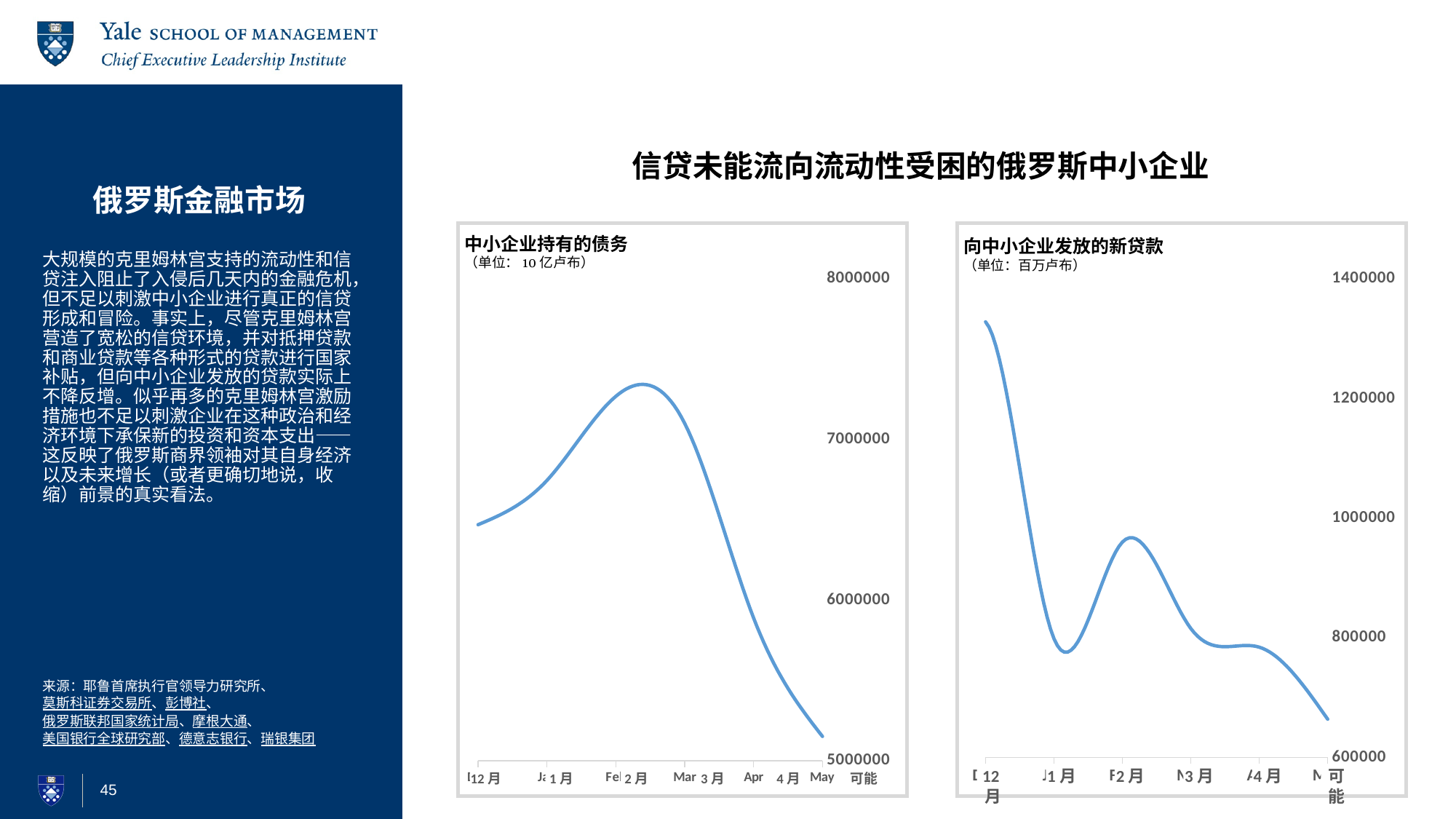

# 俄罗斯金融市场
信贷未能流向流动性受困的俄罗斯中小企业

中小企业持有的债务
（单位：10亿卢布）

向中小企业发放的新贷款
（单位：百万卢布）

大规模的克里姆林宫支持的流动性和信贷注入阻止了入侵后几天内的金融危机，但不足以刺激中小企业进行真正的信贷形成和冒险。事实上，尽管克里姆林宫营造了宽松的信贷环境，并对抵押贷款和商业贷款等各种形式的贷款进行国家补贴，但向中小企业发放的贷款实际上不降反增。似乎再多的克里姆林宫激励措施也不足以刺激企业在这种政治和经济环境下承保新的投资和资本支出——这反映了俄罗斯商界领袖对其自身经济以及未来增长（或者更确切地说，收缩）前景的真实看法。

### Chart

| Category |  |
|---|---|
| 44712 | 5151916.0 |
| 44681 | 5890418.0 |
| 44651 | 7101964.0 |
| 44620 | 7269890.0 |
| 44592 | 6746260.0 |
| 44561 | 6470302.0 |

### Chart

| Category |  |
|---|---|
| 44712 | 663850.0 |
| 44681 | 784373.0 |
| 44651 | 815581.0 |
| 44620 | 960168.0 |
| 44592 | 798524.0 |
| 44561 | 1328458.0 |
| 44530 | 935611.0 |
| 44500 | 941224.0 |
| 44469 | 930287.0 |
| 44439 | 829537.0 |
| 44408 | 827445.0 |
| 44377 | 1043151.0 |
| 44347 | 759359.0 |
| 44316 | 928361.0 |
| 44286 | 858647.0 |
| 44255 | 656184.0 |
| 44227 | 465120.0 |
| 44196 | 932141.0 |
| 44165 | 637060.0 |
| 44135 | 683082.0 |
| 44104 | 758245.0 |
| 44074 | 639099.0 |
| 44043 | 647906.0 |
| 44012 | 603970.0 |
| 43982 | 444963.0 |
| 43951 | 499653.0 |
| 43921 | 713119.0 |
| 43890 | 544791.0 |
| 43861 | 431224.0 |
来源：耶鲁首席执行官领导力研究所、莫斯科证券交易所、彭博社、俄罗斯联邦国家统计局、摩根大通、美国银行全球研究部、德意志银行、瑞银集团
12月
1月
2月
3月
4月
可能
12月
1月
2月
3月
4月
可能
45